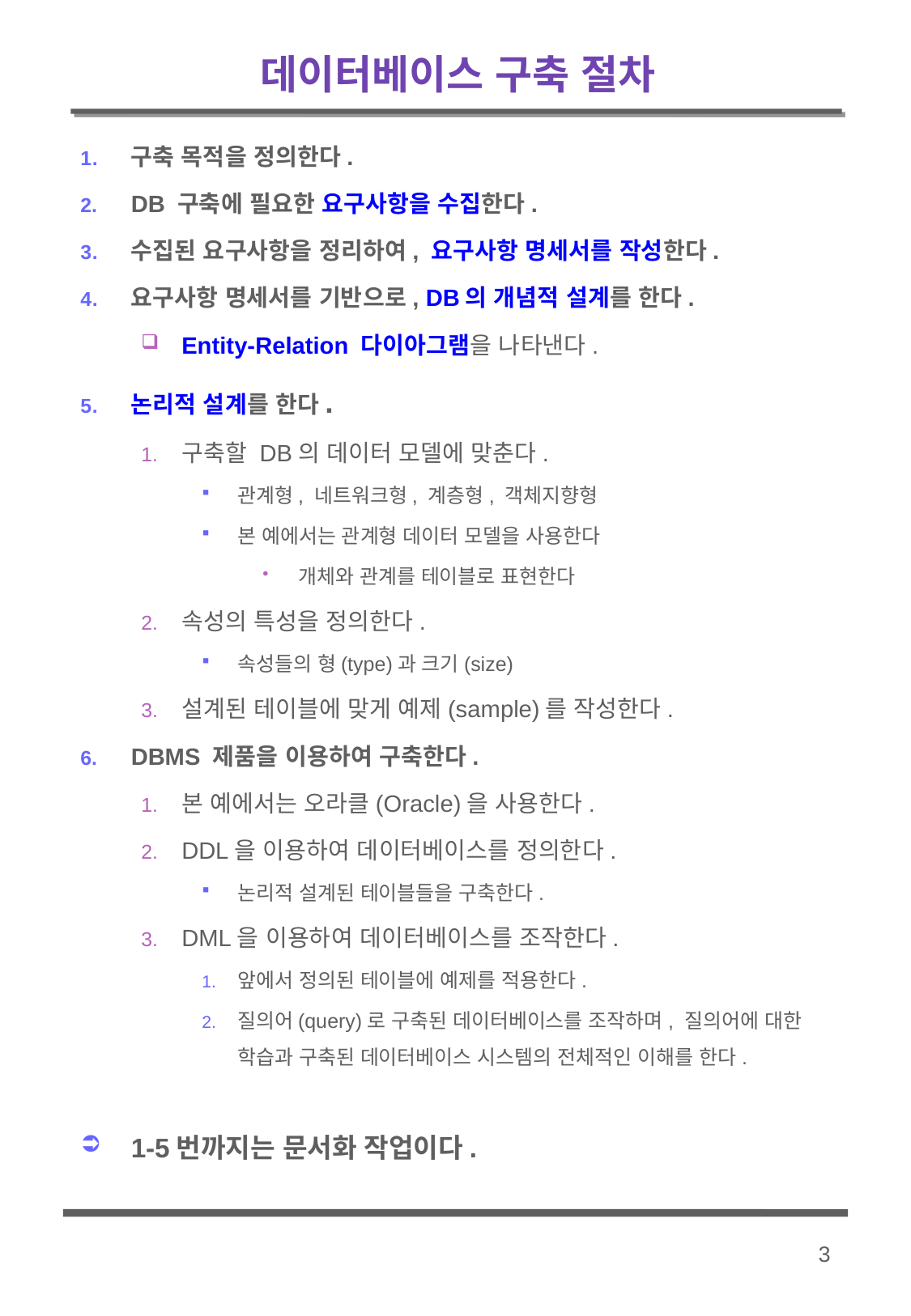

# 데이터베이스 구축 절차
구축 목적을 정의한다.
DB 구축에 필요한 요구사항을 수집한다.
수집된 요구사항을 정리하여, 요구사항 명세서를 작성한다.
요구사항 명세서를 기반으로, DB의 개념적 설계를 한다.
Entity-Relation 다이아그램을 나타낸다.
논리적 설계를 한다.
구축할 DB의 데이터 모델에 맞춘다.
관계형, 네트워크형, 계층형, 객체지향형
본 예에서는 관계형 데이터 모델을 사용한다
개체와 관계를 테이블로 표현한다
속성의 특성을 정의한다.
속성들의 형(type)과 크기(size)
설계된 테이블에 맞게 예제(sample)를 작성한다.
DBMS 제품을 이용하여 구축한다.
본 예에서는 오라클(Oracle)을 사용한다.
DDL을 이용하여 데이터베이스를 정의한다.
논리적 설계된 테이블들을 구축한다.
DML을 이용하여 데이터베이스를 조작한다.
앞에서 정의된 테이블에 예제를 적용한다.
질의어(query)로 구축된 데이터베이스를 조작하며, 질의어에 대한 학습과 구축된 데이터베이스 시스템의 전체적인 이해를 한다.

1-5번까지는 문서화 작업이다.

3